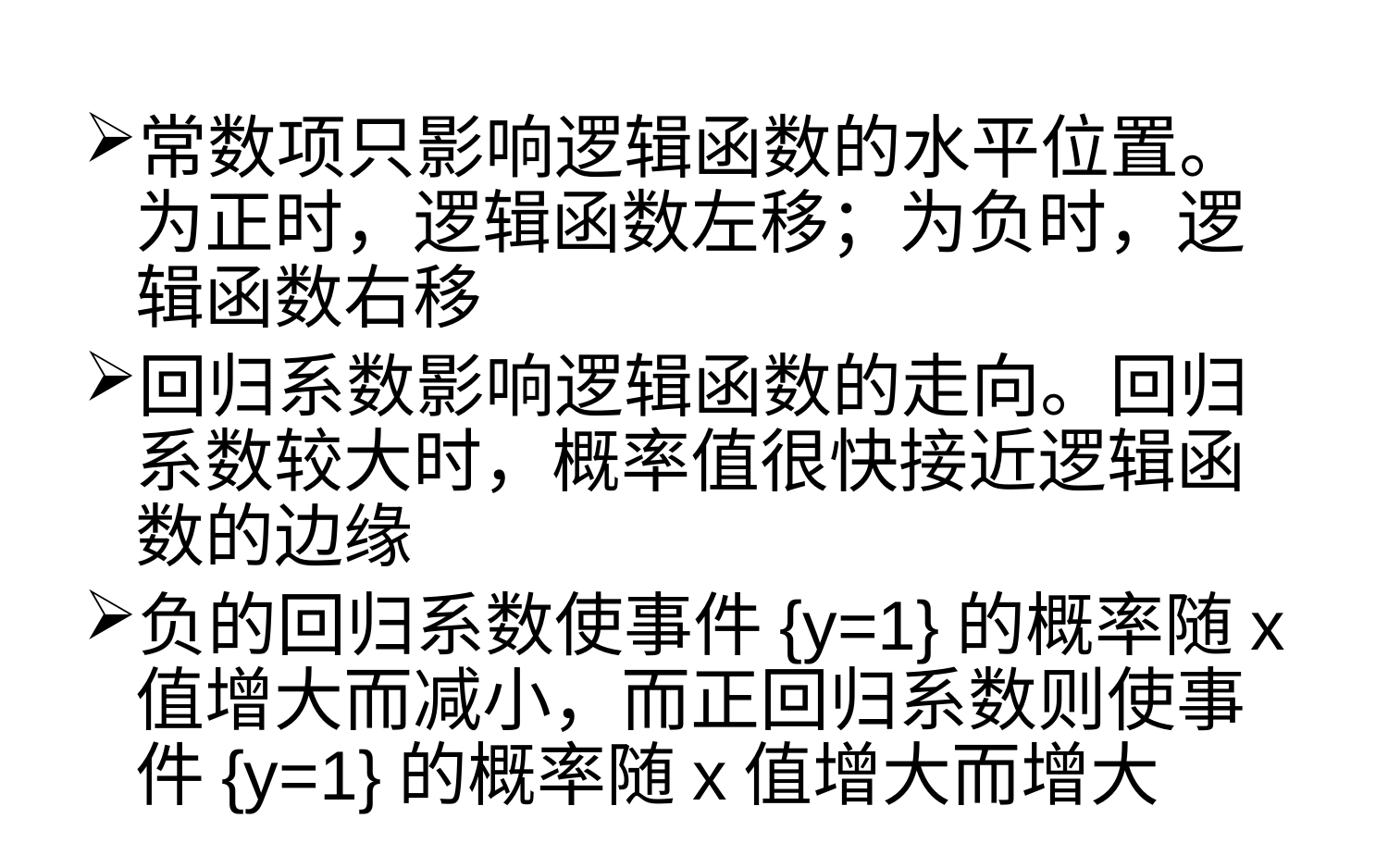

常数项只影响逻辑函数的水平位置。为正时，逻辑函数左移；为负时，逻辑函数右移
回归系数影响逻辑函数的走向。回归系数较大时，概率值很快接近逻辑函数的边缘
负的回归系数使事件{y=1}的概率随x值增大而减小，而正回归系数则使事件{y=1}的概率随x值增大而增大